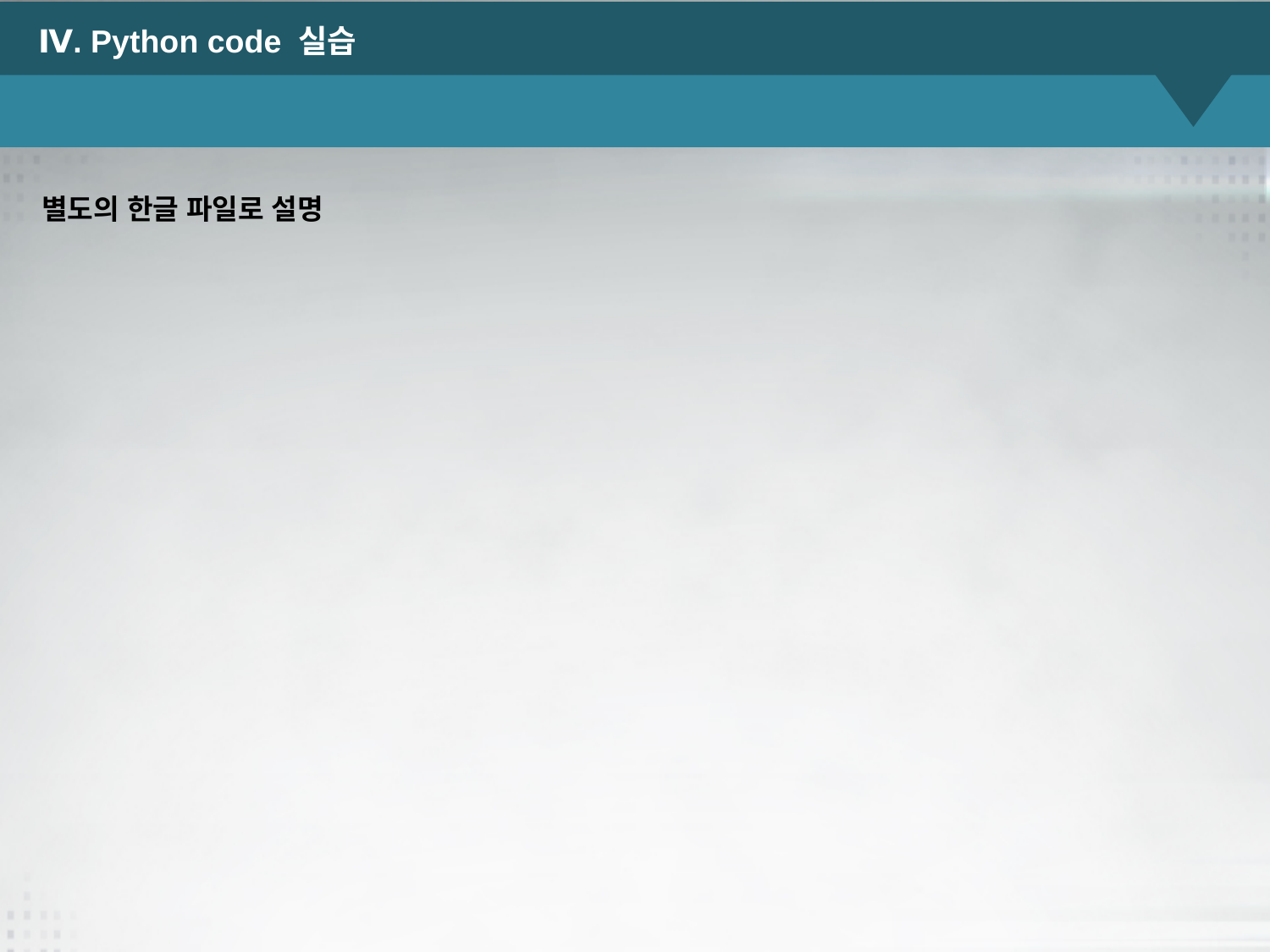

Ⅳ. Python code 실습
별도의 한글 파일로 설명